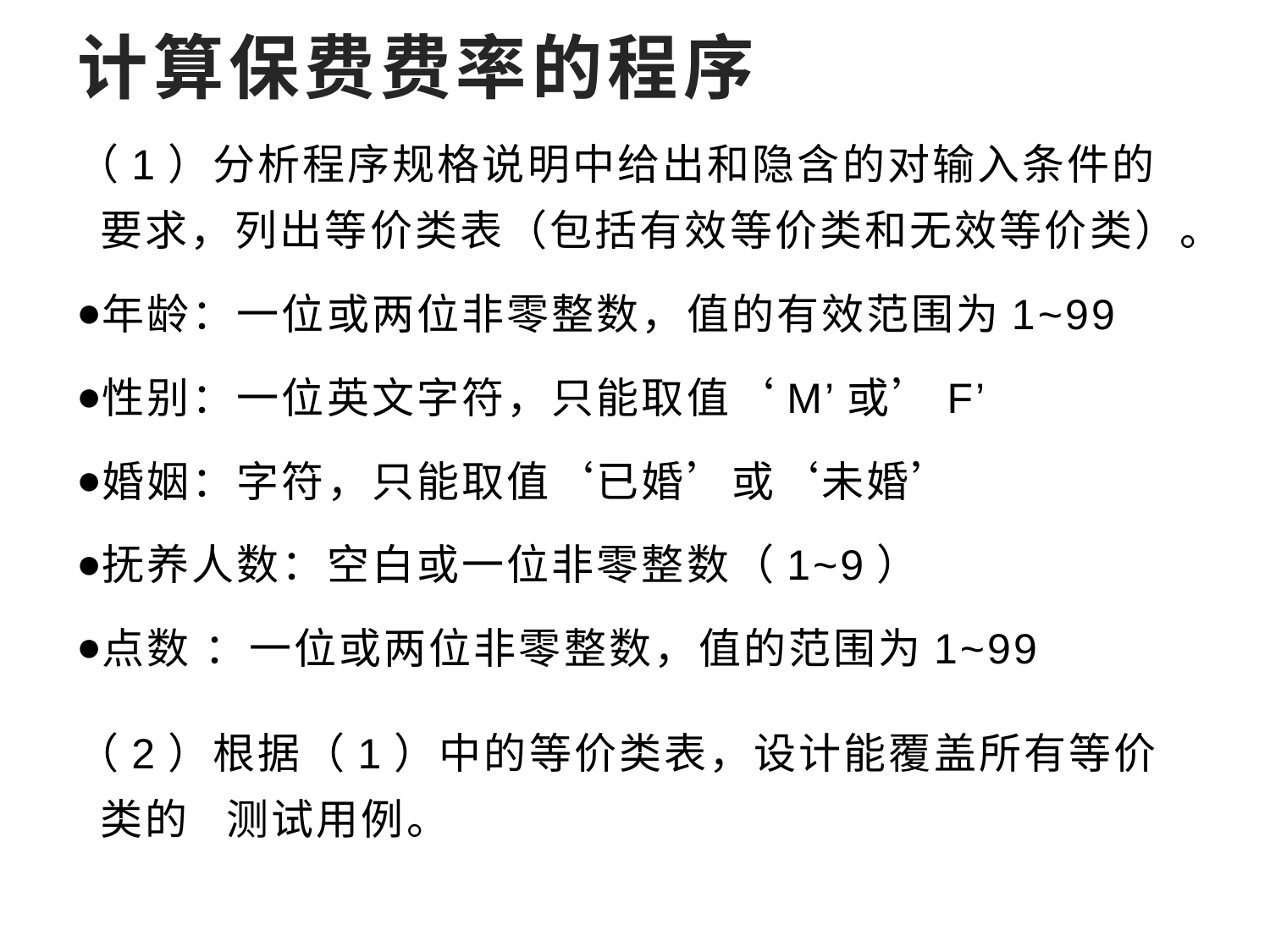

# 计算保费费率的程序
（1）分析程序规格说明中给出和隐含的对输入条件的要求，列出等价类表（包括有效等价类和无效等价类）。
年龄：一位或两位非零整数，值的有效范围为1~99
性别：一位英文字符，只能取值‘M’或’F’
婚姻：字符，只能取值‘已婚’或‘未婚’
抚养人数：空白或一位非零整数（1~9）
点数 ：一位或两位非零整数，值的范围为1~99
（2）根据（1）中的等价类表，设计能覆盖所有等价类的   测试用例。